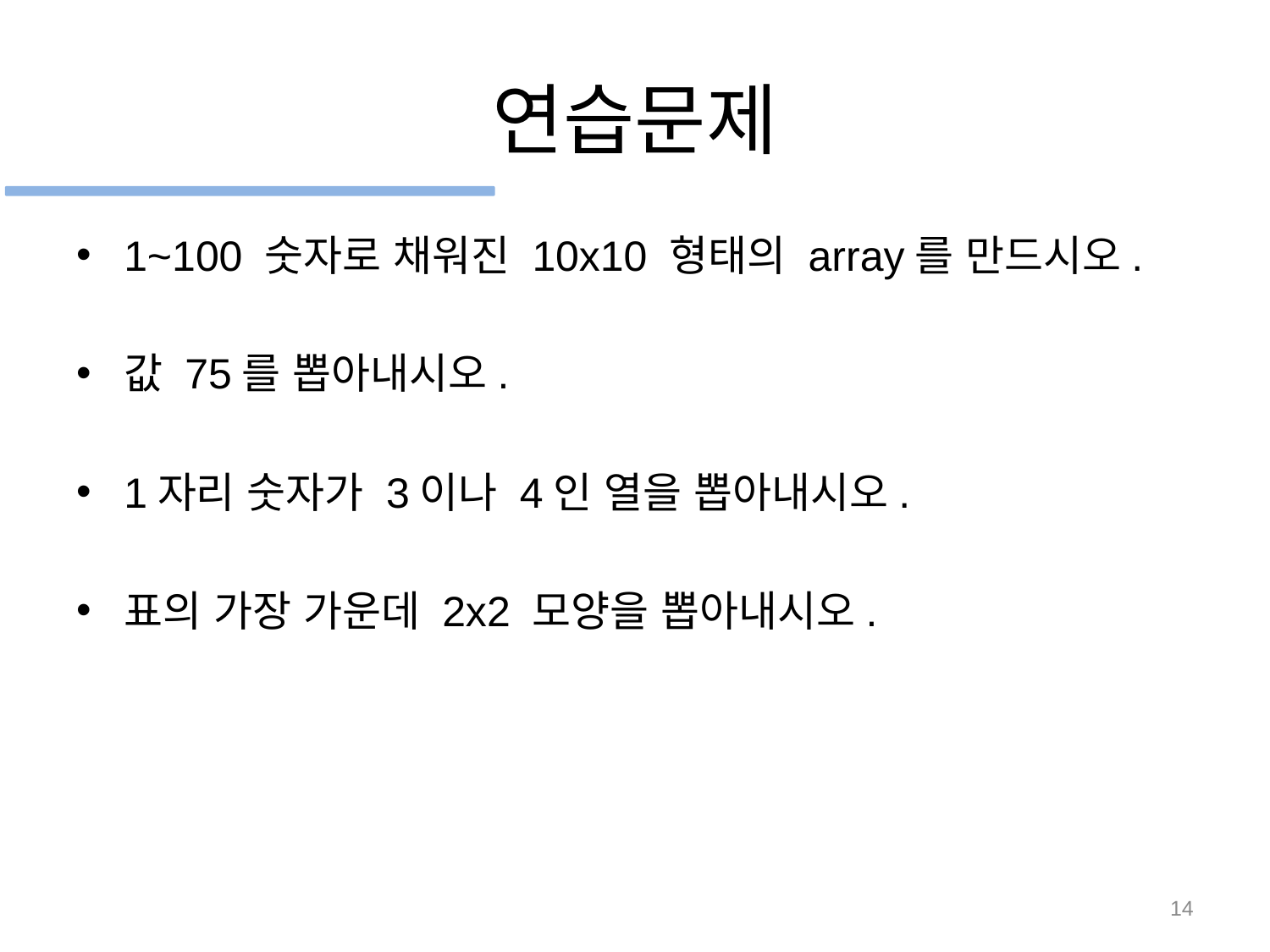

# 연습문제

1~100 숫자로 채워진 10x10 형태의 array를 만드시오.

값 75를 뽑아내시오.

1자리 숫자가 3이나 4인 열을 뽑아내시오.

표의 가장 가운데 2x2 모양을 뽑아내시오.
14